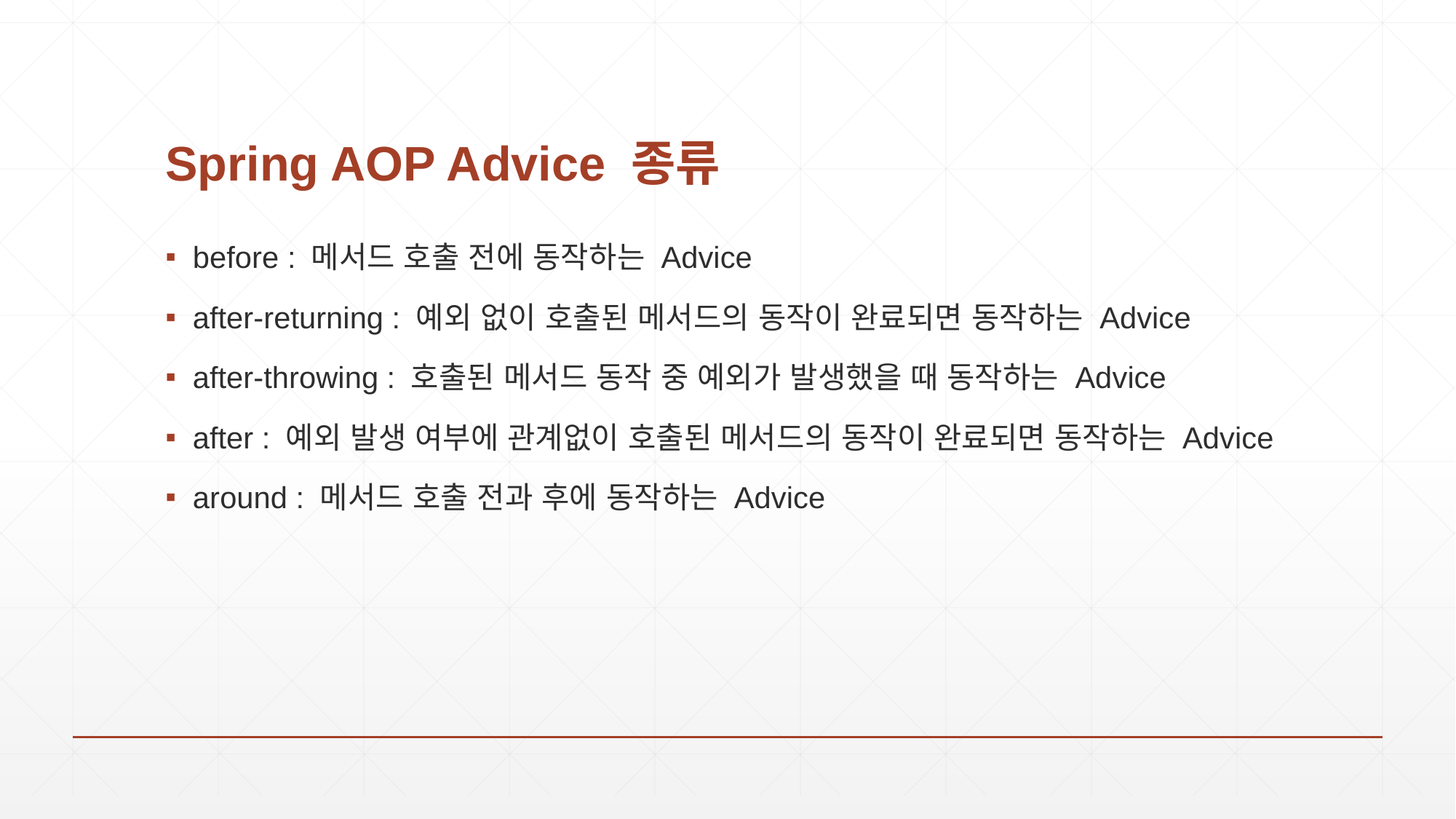

# Spring AOP Advice 종류
before : 메서드 호출 전에 동작하는 Advice
after-returning : 예외 없이 호출된 메서드의 동작이 완료되면 동작하는 Advice
after-throwing : 호출된 메서드 동작 중 예외가 발생했을 때 동작하는 Advice
after : 예외 발생 여부에 관계없이 호출된 메서드의 동작이 완료되면 동작하는 Advice
around : 메서드 호출 전과 후에 동작하는 Advice